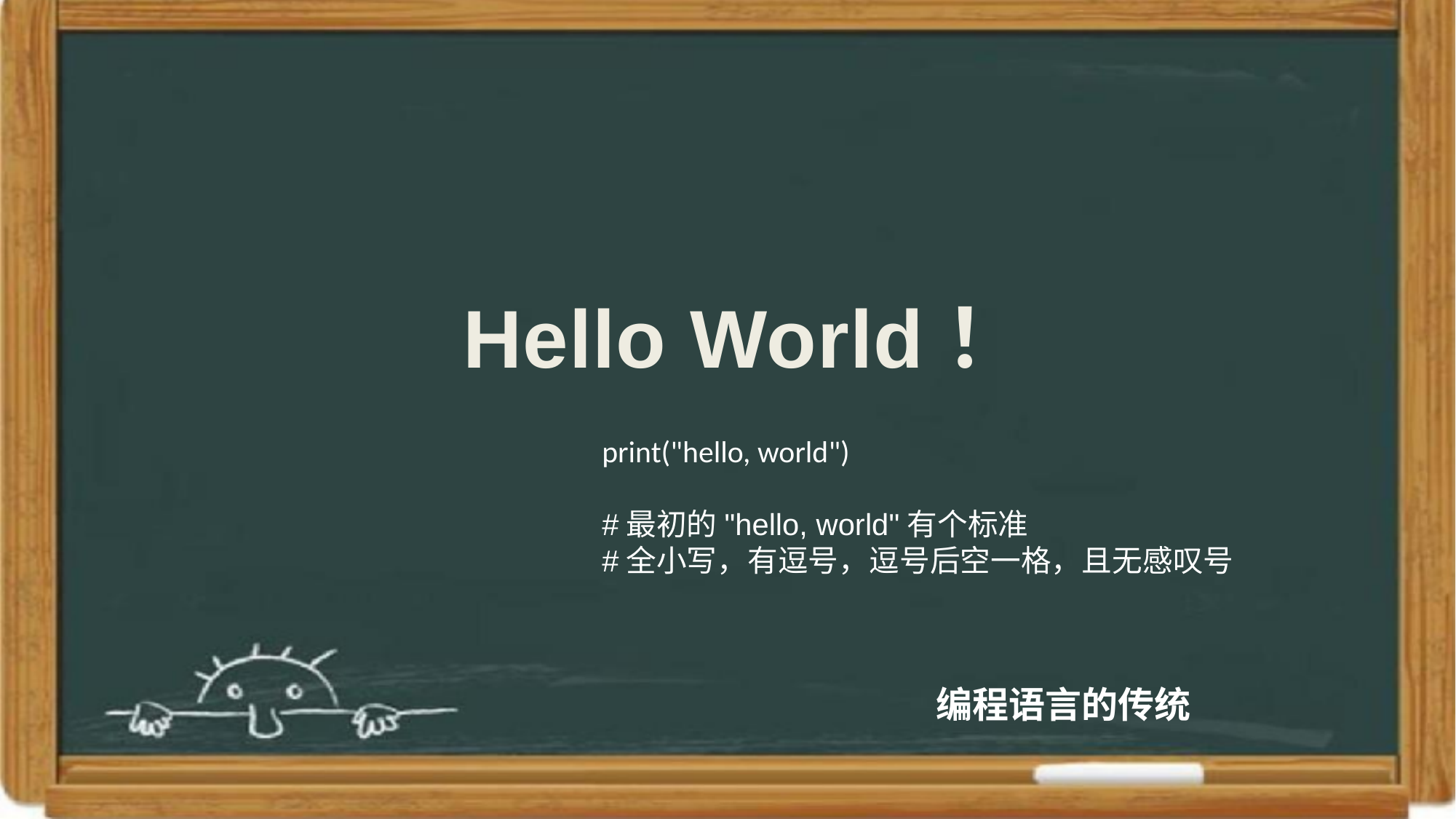

Hello World！
print("hello, world")

#最初的"hello, world"有个标准
#全小写，有逗号，逗号后空一格，且无感叹号

编程语言的传统